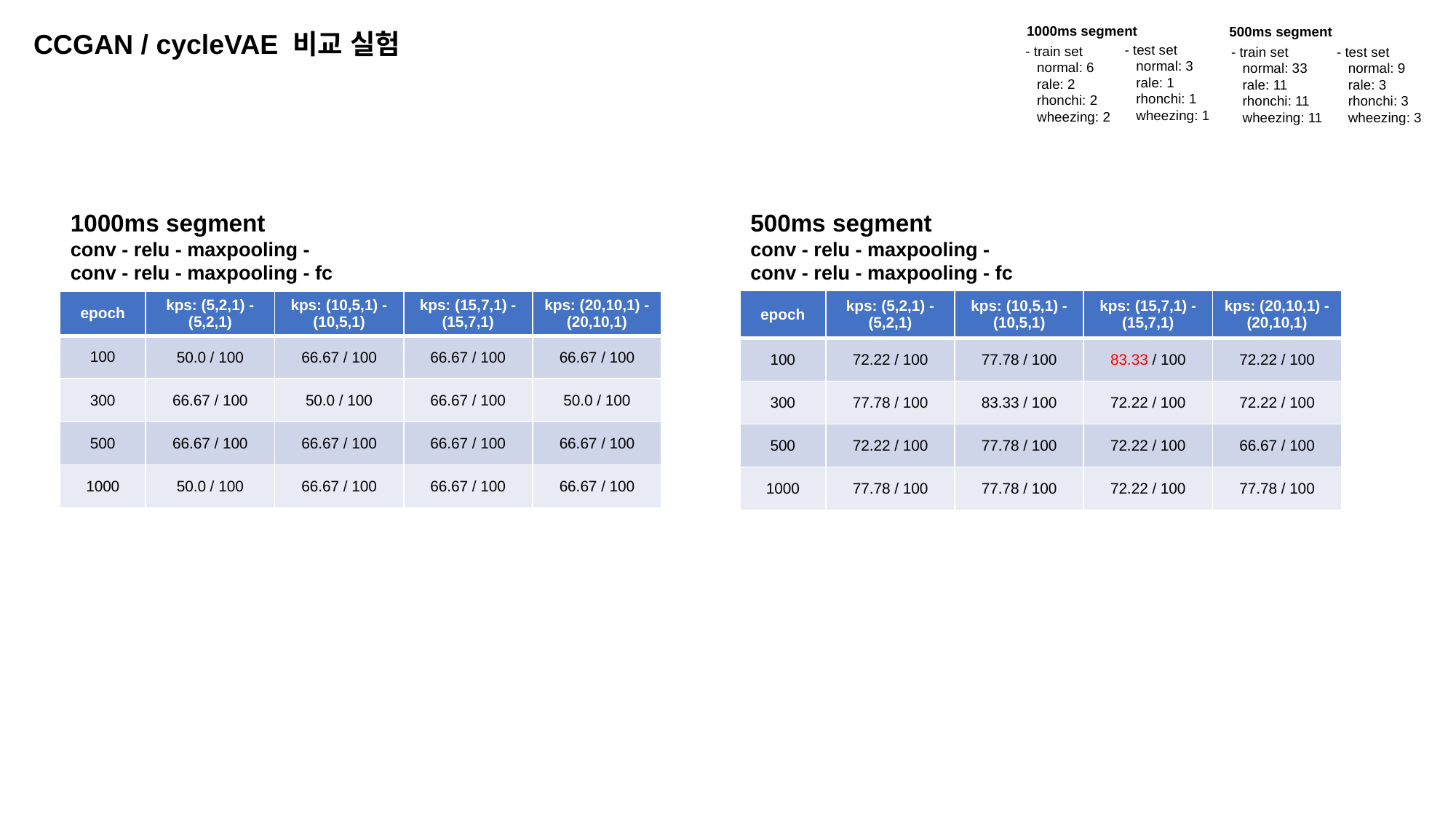

1000ms segment
500ms segment

- test set
   normal: 3
   rale: 1
   rhonchi: 1
   wheezing: 1

- train set
   normal: 6
   rale: 2
   rhonchi: 2
   wheezing: 2

CCGAN / cycleVAE 비교 실험

- train set
   normal: 33
   rale: 11
   rhonchi: 11
   wheezing: 11

- test set
   normal: 9
   rale: 3
   rhonchi: 3
   wheezing: 3
1000ms segment
conv - relu - maxpooling -
conv - relu - maxpooling - fc
500ms segment
conv - relu - maxpooling -
conv - relu - maxpooling - fc
| epoch | kps: (5,2,1) - (5,2,1) | kps: (10,5,1) - (10,5,1) | kps: (15,7,1) - (15,7,1) | kps: (20,10,1) - (20,10,1) |
| --- | --- | --- | --- | --- |
| 100 | 72.22 / 100 | 77.78 / 100 | 83.33 / 100 | 72.22 / 100 |
| 300 | 77.78 / 100 | 83.33 / 100 | 72.22 / 100 | 72.22 / 100 |
| 500 | 72.22 / 100 | 77.78 / 100 | 72.22 / 100 | 66.67 / 100 |
| 1000 | 77.78 / 100 | 77.78 / 100 | 72.22 / 100 | 77.78 / 100 |
| epoch | kps: (5,2,1) - (5,2,1) | kps: (10,5,1) - (10,5,1) | kps: (15,7,1) - (15,7,1) | kps: (20,10,1) - (20,10,1) |
| --- | --- | --- | --- | --- |
| 100 | 50.0 / 100 | 66.67 / 100 | 66.67 / 100 | 66.67 / 100 |
| 300 | 66.67 / 100 | 50.0 / 100 | 66.67 / 100 | 50.0 / 100 |
| 500 | 66.67 / 100 | 66.67 / 100 | 66.67 / 100 | 66.67 / 100 |
| 1000 | 50.0 / 100 | 66.67 / 100 | 66.67 / 100 | 66.67 / 100 |